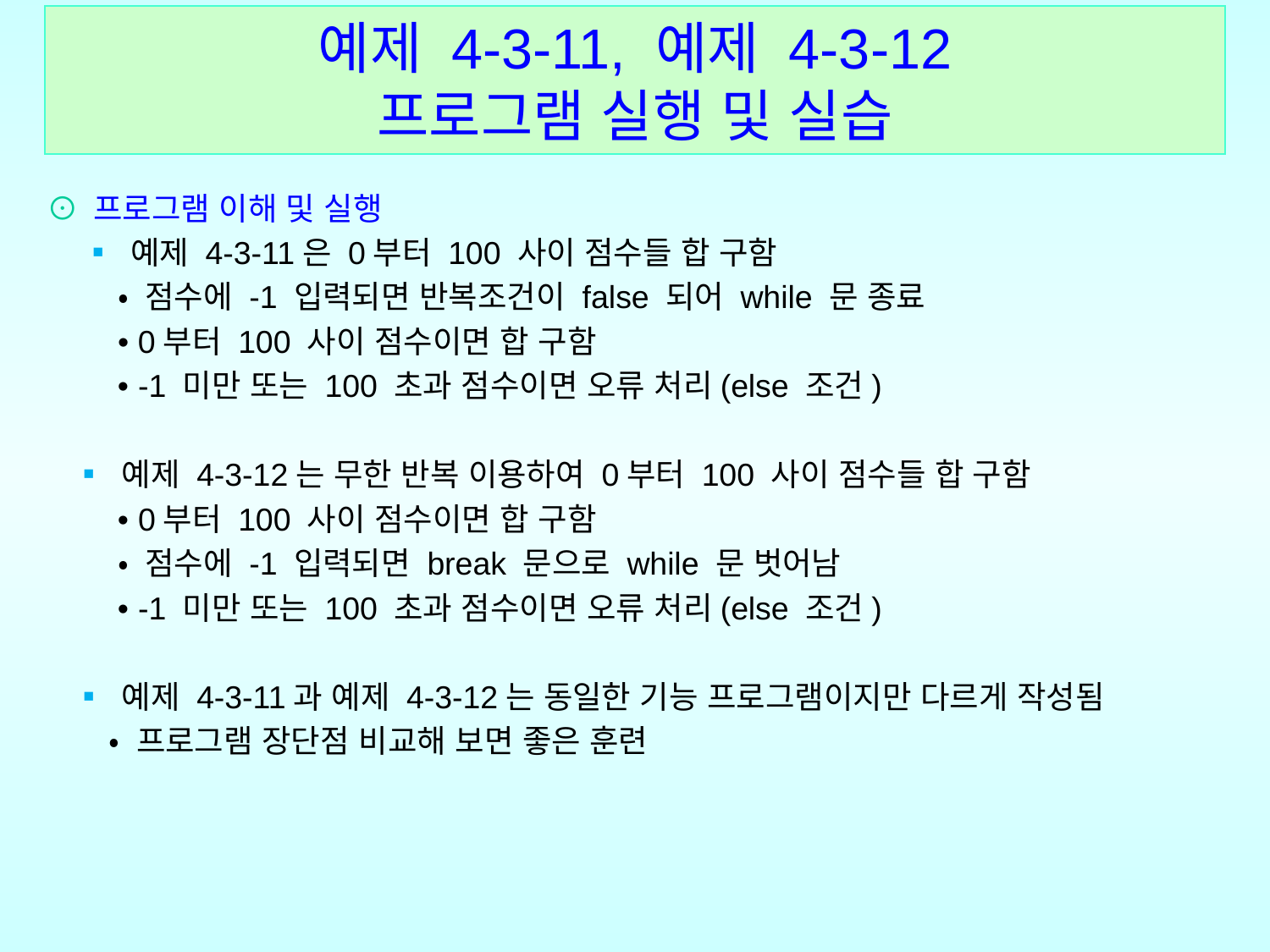

예제 4-3-11, 예제 4-3-12
프로그램 실행 및 실습
⊙ 프로그램 이해 및 실행
    ▪ 예제 4-3-11은 0부터 100 사이 점수들 합 구함
        • 점수에 -1 입력되면 반복조건이 false 되어 while 문 종료
        • 0부터 100 사이 점수이면 합 구함
        • -1 미만 또는 100 초과 점수이면 오류 처리(else 조건)

   ▪ 예제 4-3-12는 무한 반복 이용하여 0부터 100 사이 점수들 합 구함
        • 0부터 100 사이 점수이면 합 구함
        • 점수에 -1 입력되면 break 문으로 while 문 벗어남
        • -1 미만 또는 100 초과 점수이면 오류 처리(else 조건)

   ▪ 예제 4-3-11과 예제 4-3-12는 동일한 기능 프로그램이지만 다르게 작성됨
       • 프로그램 장단점 비교해 보면 좋은 훈련